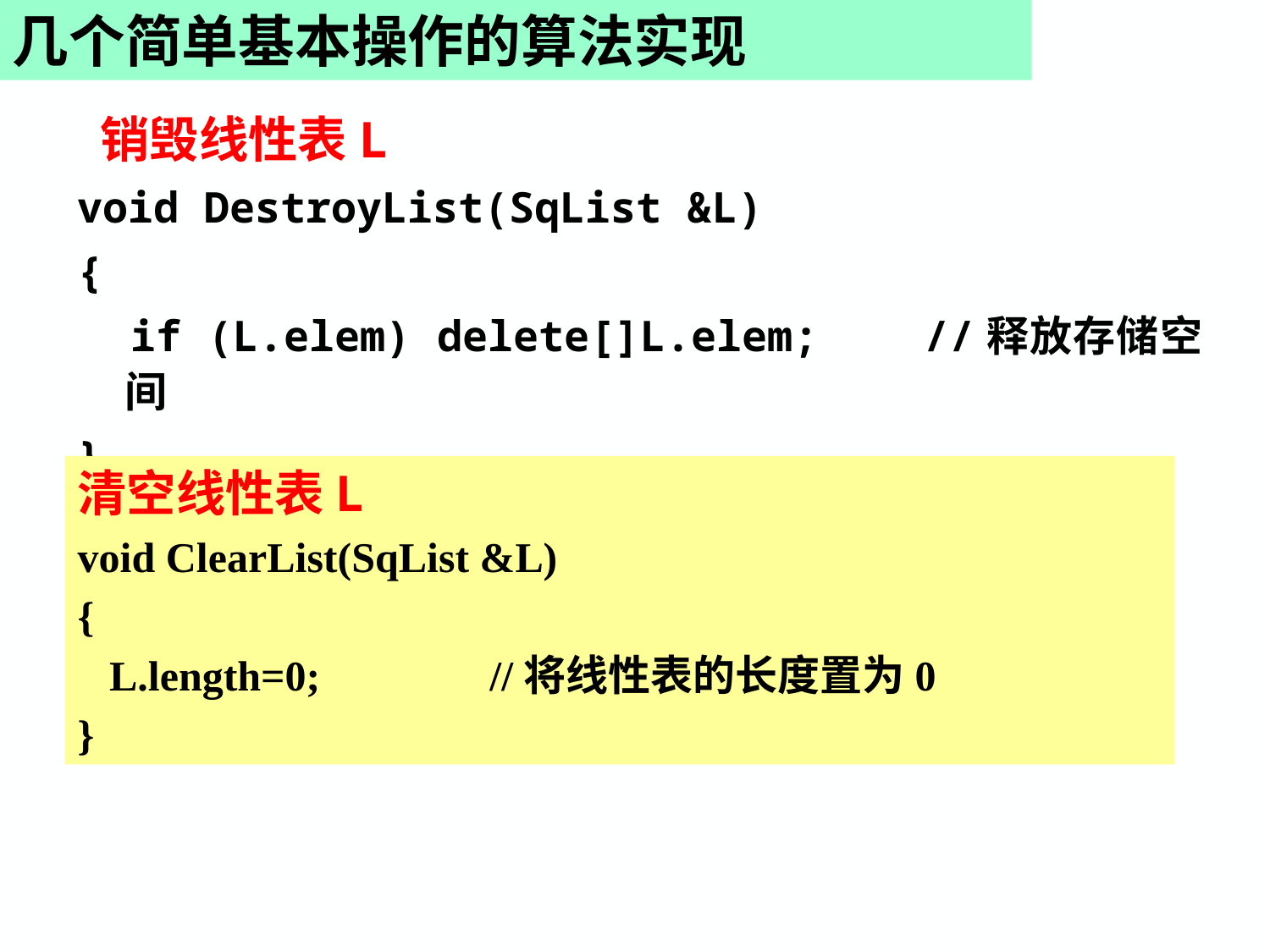

几个简单基本操作的算法实现
 销毁线性表L
void DestroyList(SqList &L)
{
  if (L.elem) delete[]L.elem;    //释放存储空间
}
清空线性表L
void ClearList(SqList &L)
{
   L.length=0;                //将线性表的长度置为0
}